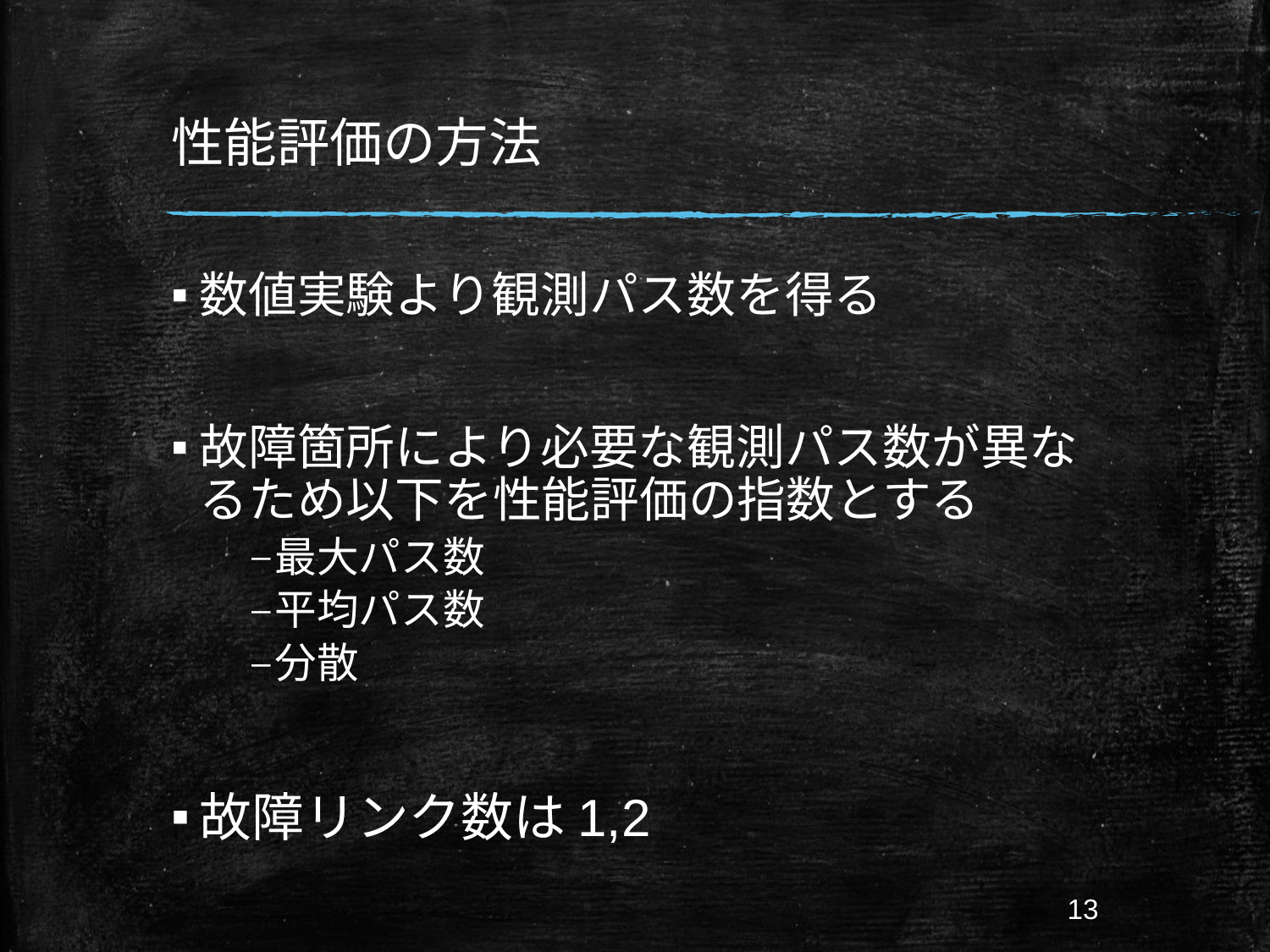

# 性能評価の方法
数値実験より観測パス数を得る

故障箇所により必要な観測パス数が異なるため以下を性能評価の指数とする
最大パス数
平均パス数
分散

故障リンク数は1,2
13